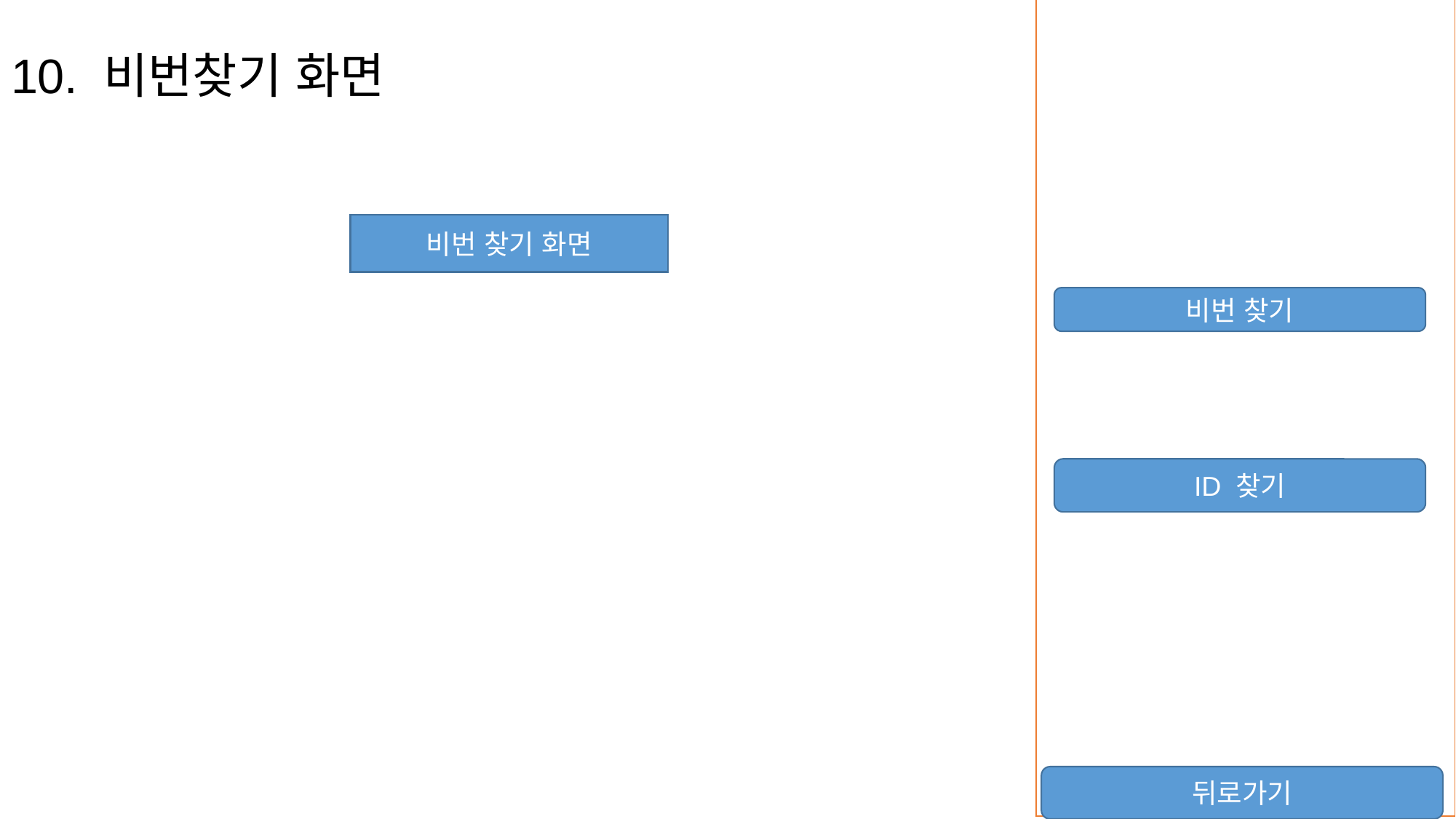

# 10. 비번찾기 화면
비번 찾기 화면
비번 찾기
ID 찾기
뒤로가기